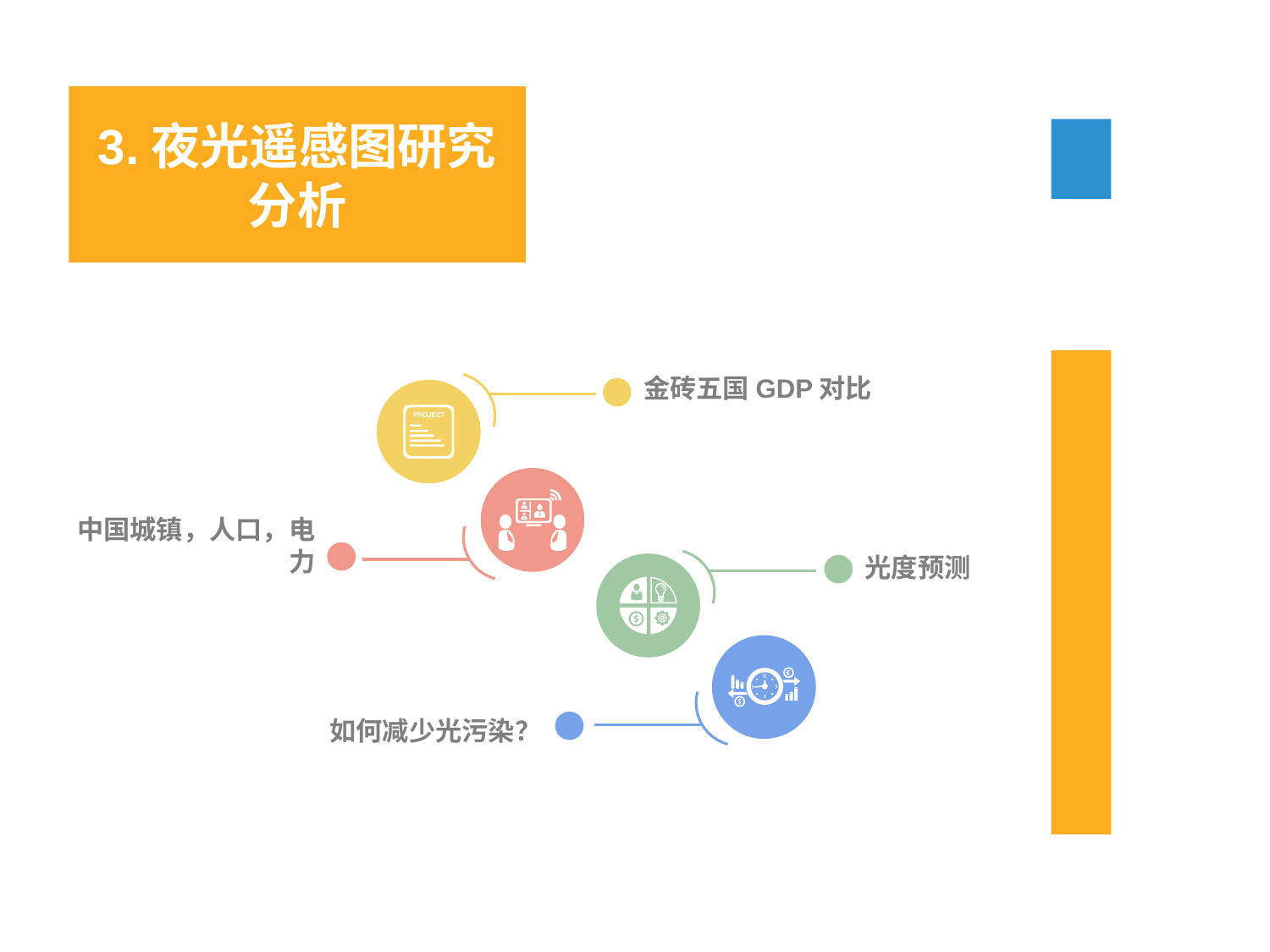

3.夜光遥感图研究分析

金砖五国GDP对比

中国城镇，人口，电力

光度预测

如何减少光污染？